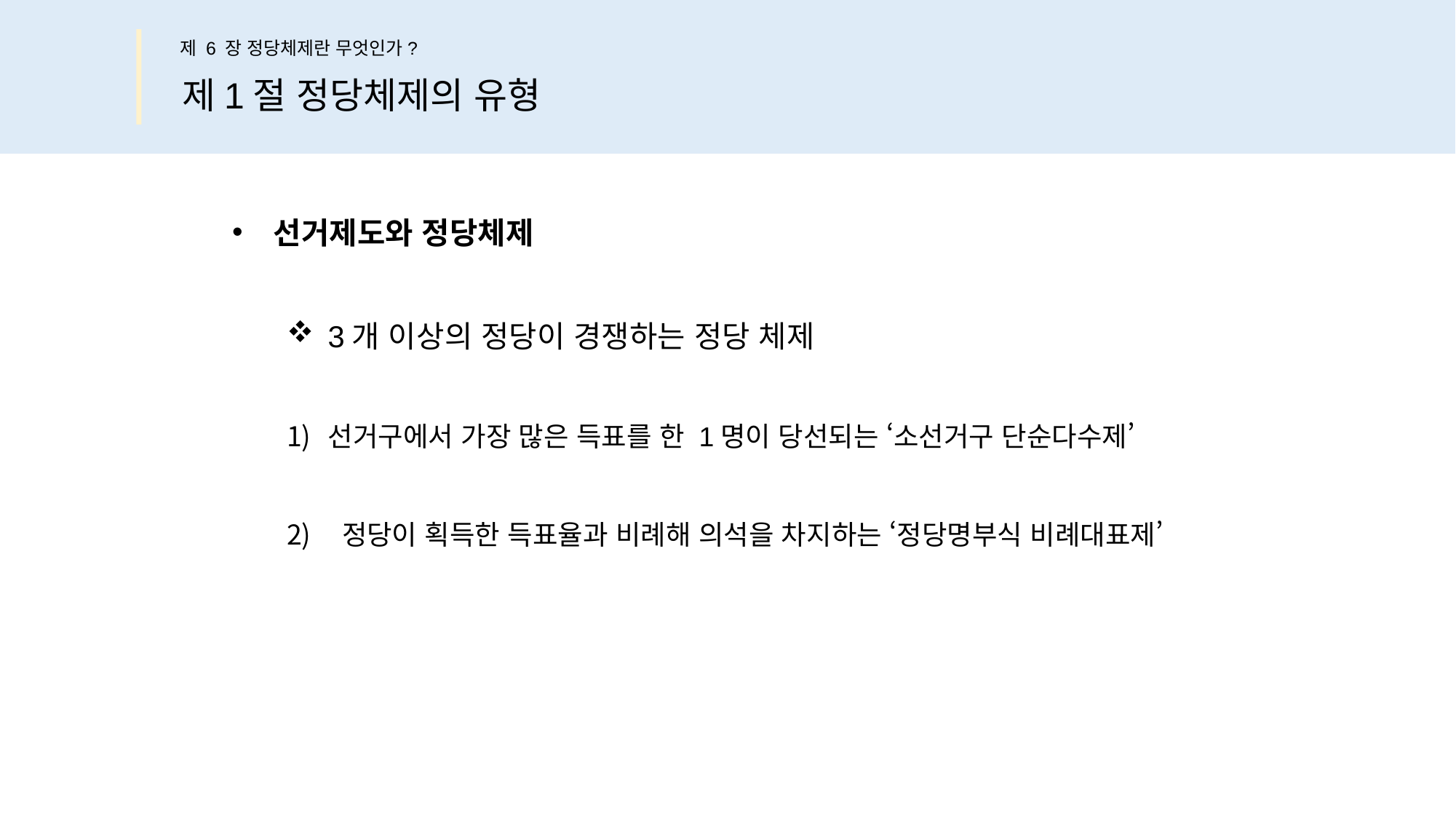

제 6 장 정당체제란 무엇인가?
제1절 정당체제의 유형
선거제도와 정당체제

3개 이상의 정당이 경쟁하는 정당 체제

선거구에서 가장 많은 득표를 한 1명이 당선되는 ‘소선거구 단순다수제’

 정당이 획득한 득표율과 비례해 의석을 차지하는 ‘정당명부식 비례대표제’